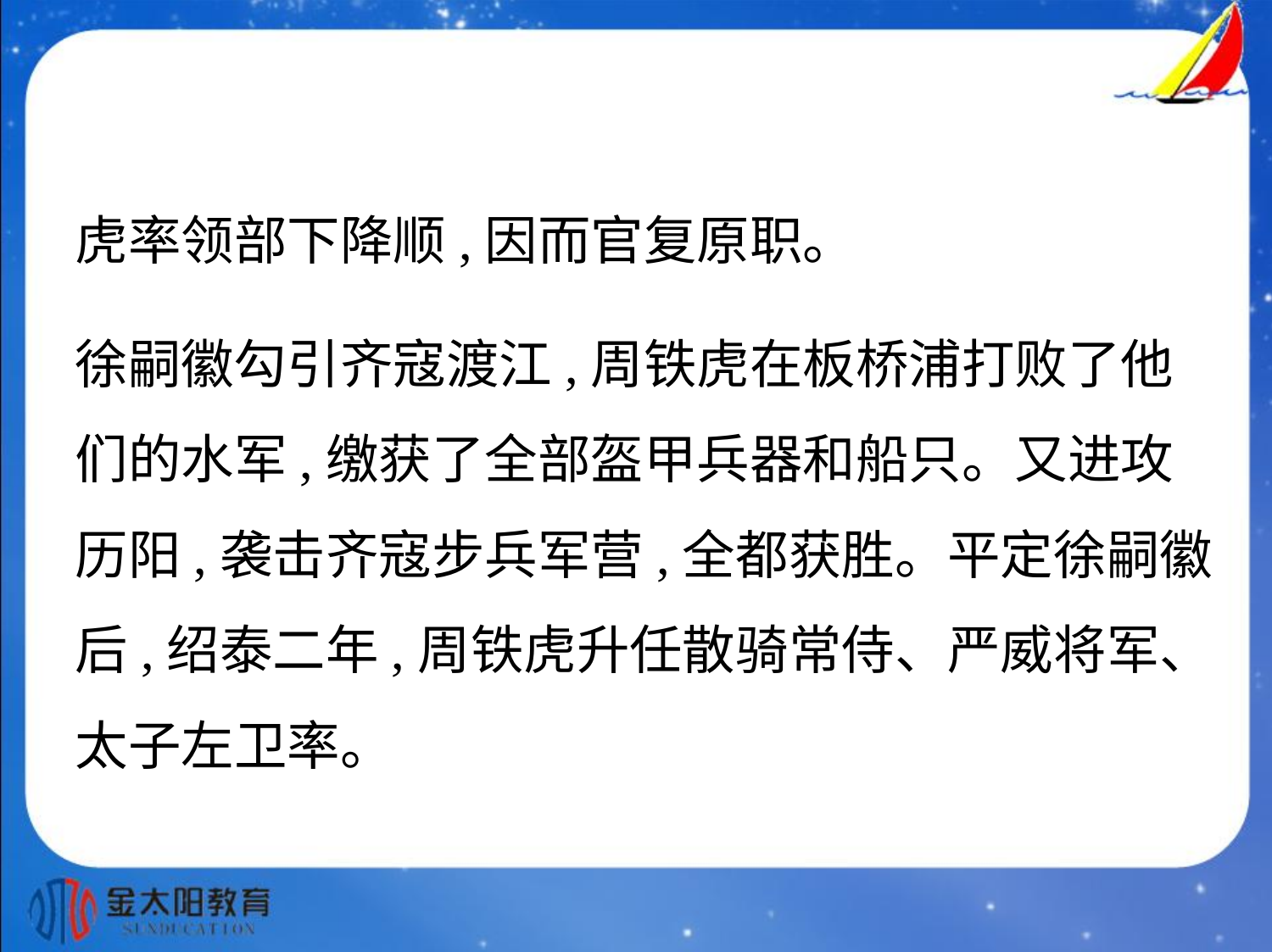

虎率领部下降顺,因而官复原职。
徐嗣徽勾引齐寇渡江,周铁虎在板桥浦打败了他
们的水军,缴获了全部盔甲兵器和船只。又进攻
历阳,袭击齐寇步兵军营,全都获胜。平定徐嗣徽
后,绍泰二年,周铁虎升任散骑常侍、严威将军、
太子左卫率。